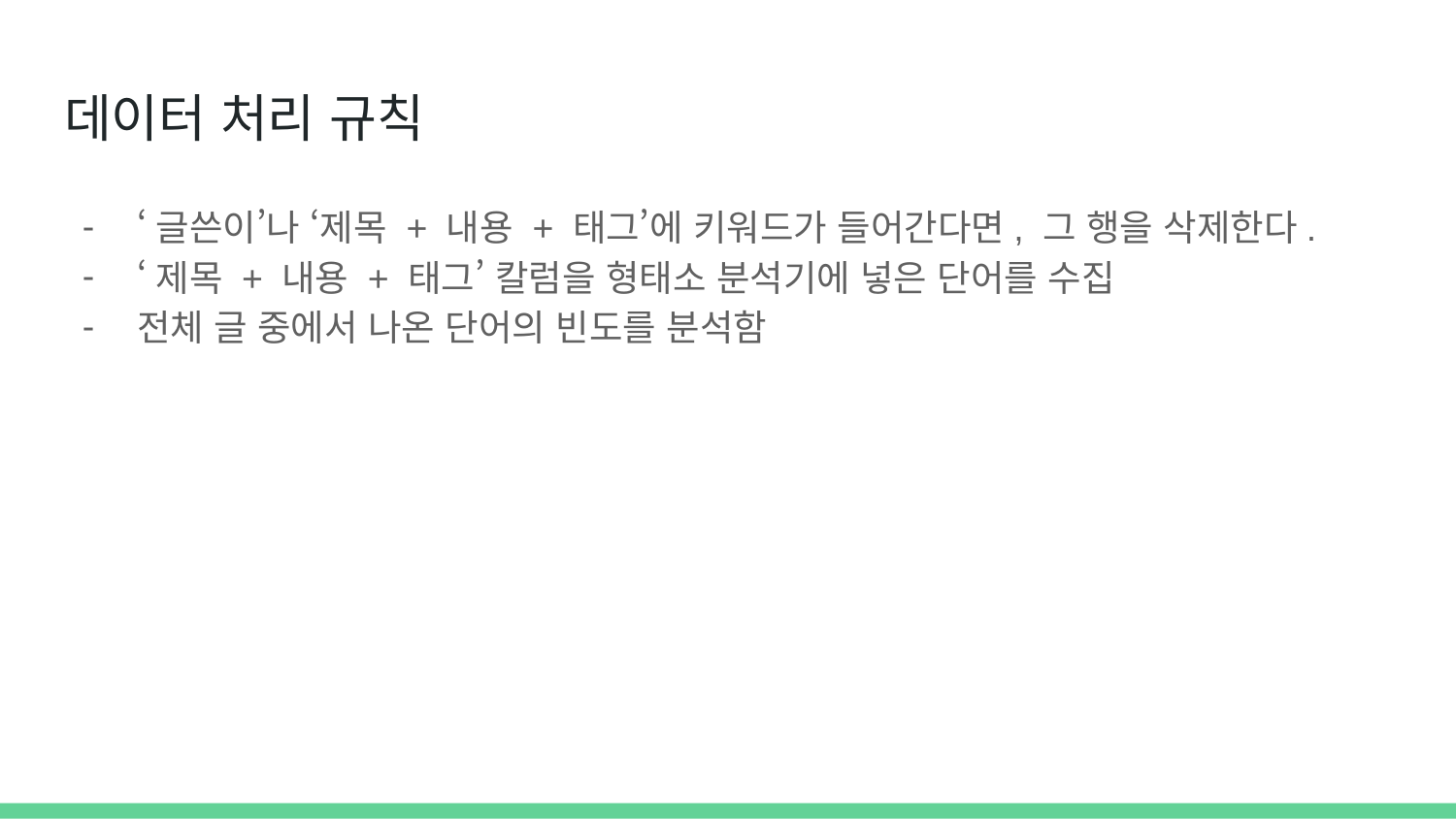

# 데이터 처리 규칙
‘글쓴이’나 ‘제목 + 내용 + 태그’에 키워드가 들어간다면, 그 행을 삭제한다.
‘제목 + 내용 + 태그’ 칼럼을 형태소 분석기에 넣은 단어를 수집
전체 글 중에서 나온 단어의 빈도를 분석함